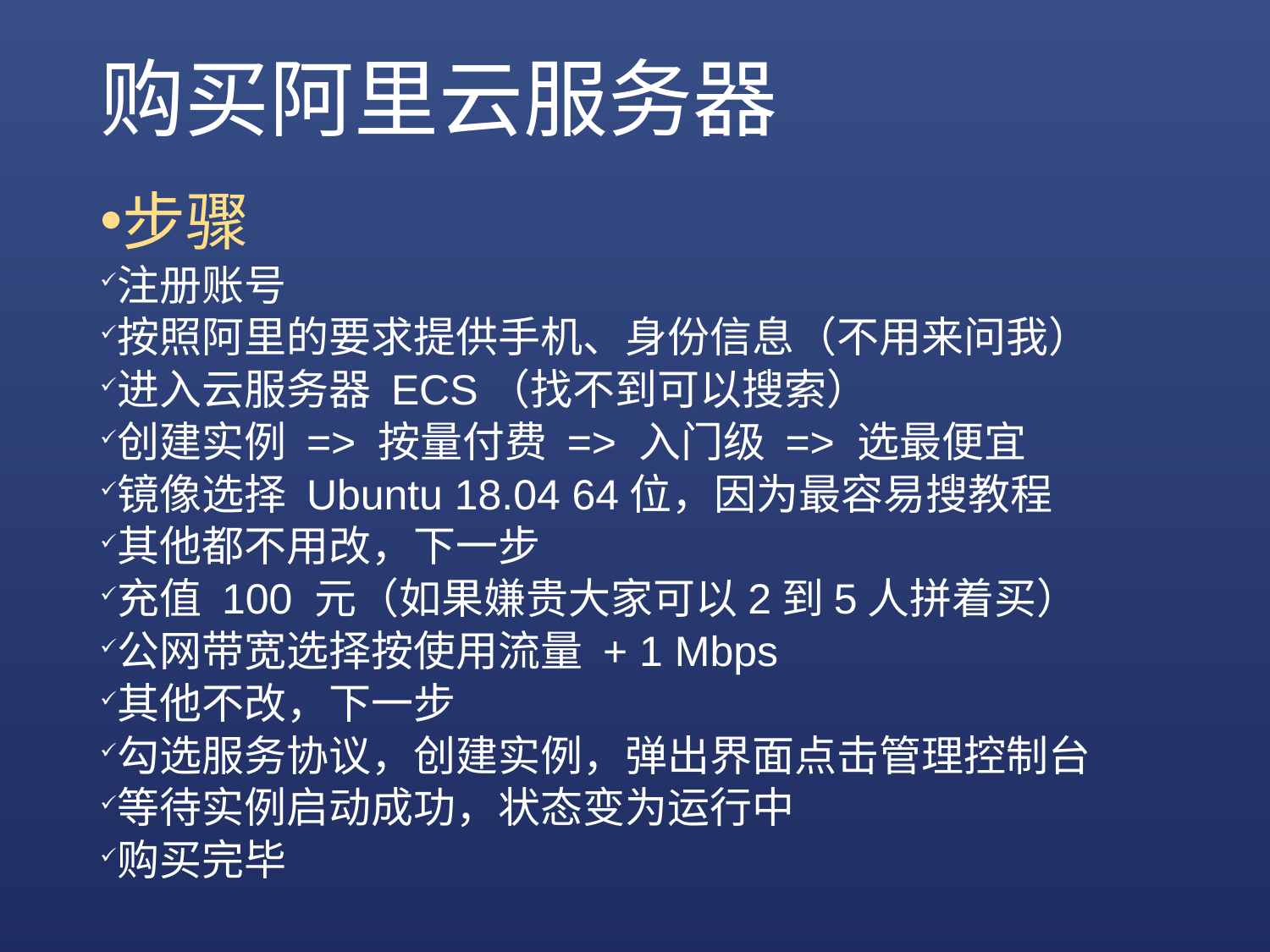

# 购买阿里云服务器
步骤
注册账号
按照阿里的要求提供手机、身份信息（不用来问我）
进入云服务器 ECS（找不到可以搜索）
创建实例 => 按量付费 => 入门级 => 选最便宜
镜像选择 Ubuntu 18.04 64位，因为最容易搜教程
其他都不用改，下一步
充值 100 元（如果嫌贵大家可以2到5人拼着买）
公网带宽选择按使用流量 + 1 Mbps
其他不改，下一步
勾选服务协议，创建实例，弹出界面点击管理控制台
等待实例启动成功，状态变为运行中
购买完毕